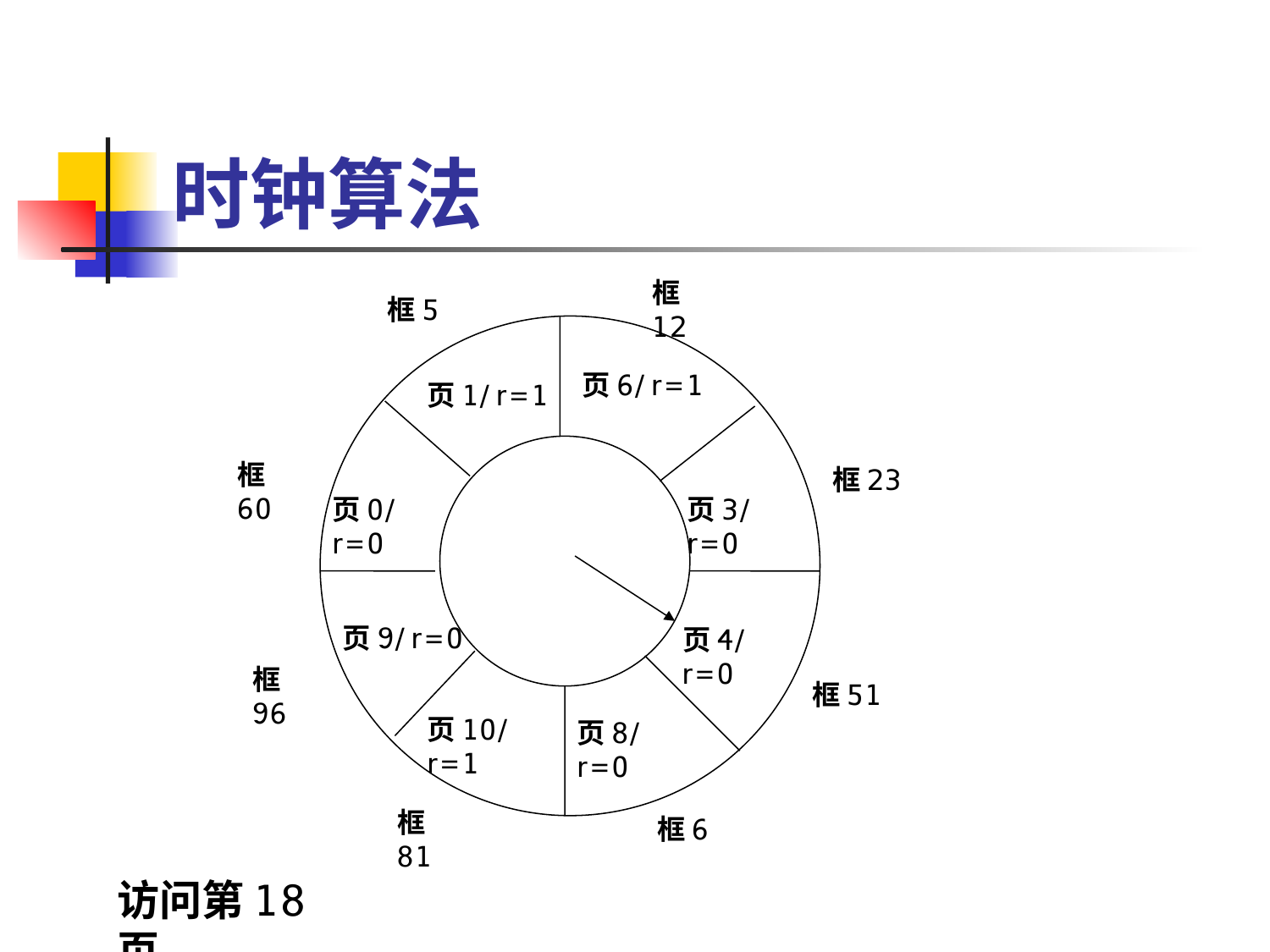

时钟算法
框12
框5

页6/r=1
页1/r=1

框60
框23
页0/r=0
页3/r=0

页9/r=0
页4/r=0

框96

框51

页10/r=1
页8/r=0
框81
框6
访问第18页